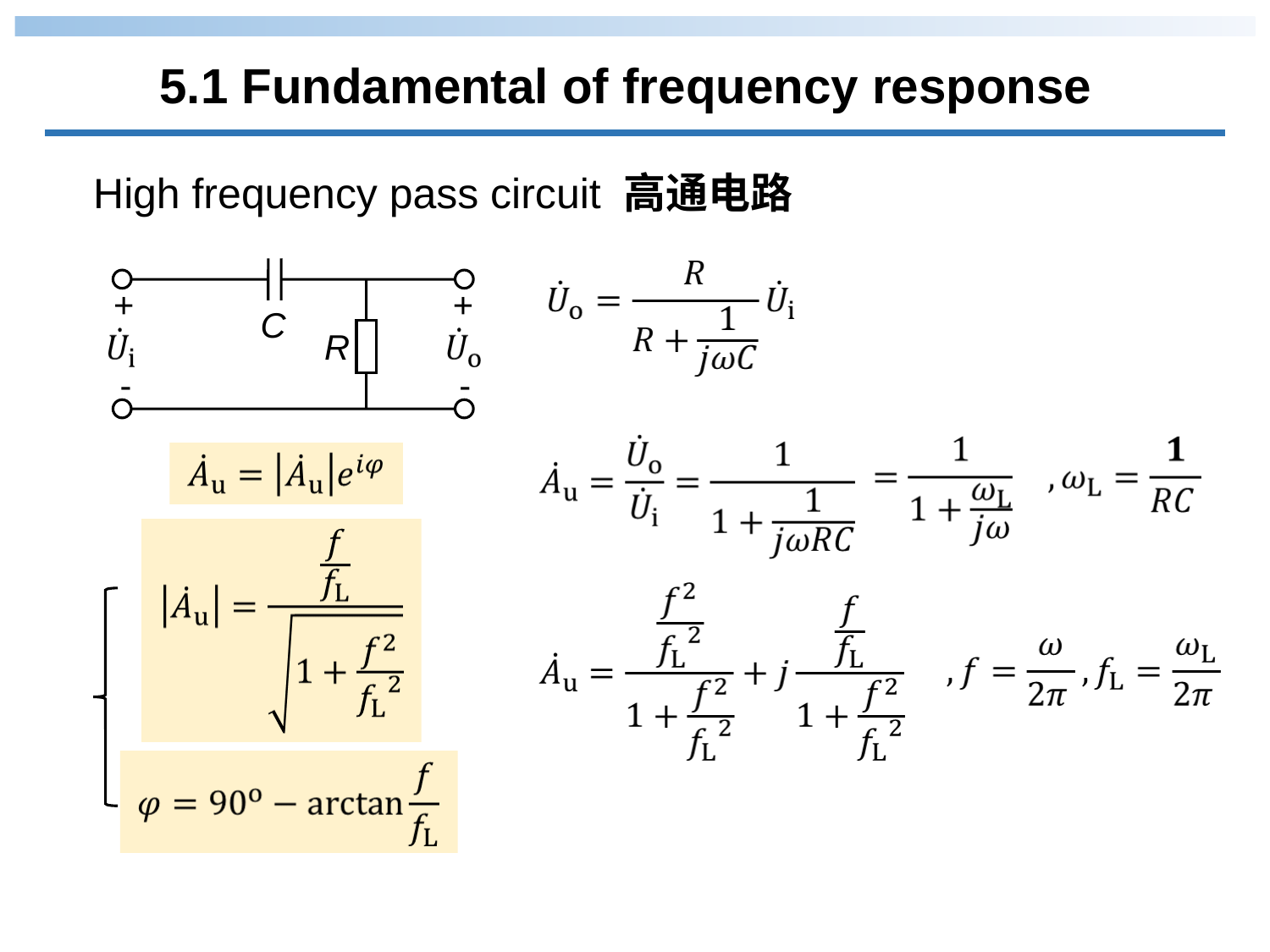

5.1 Fundamental of frequency response

High frequency pass circuit 高通电路

+
+

C
R

-
-